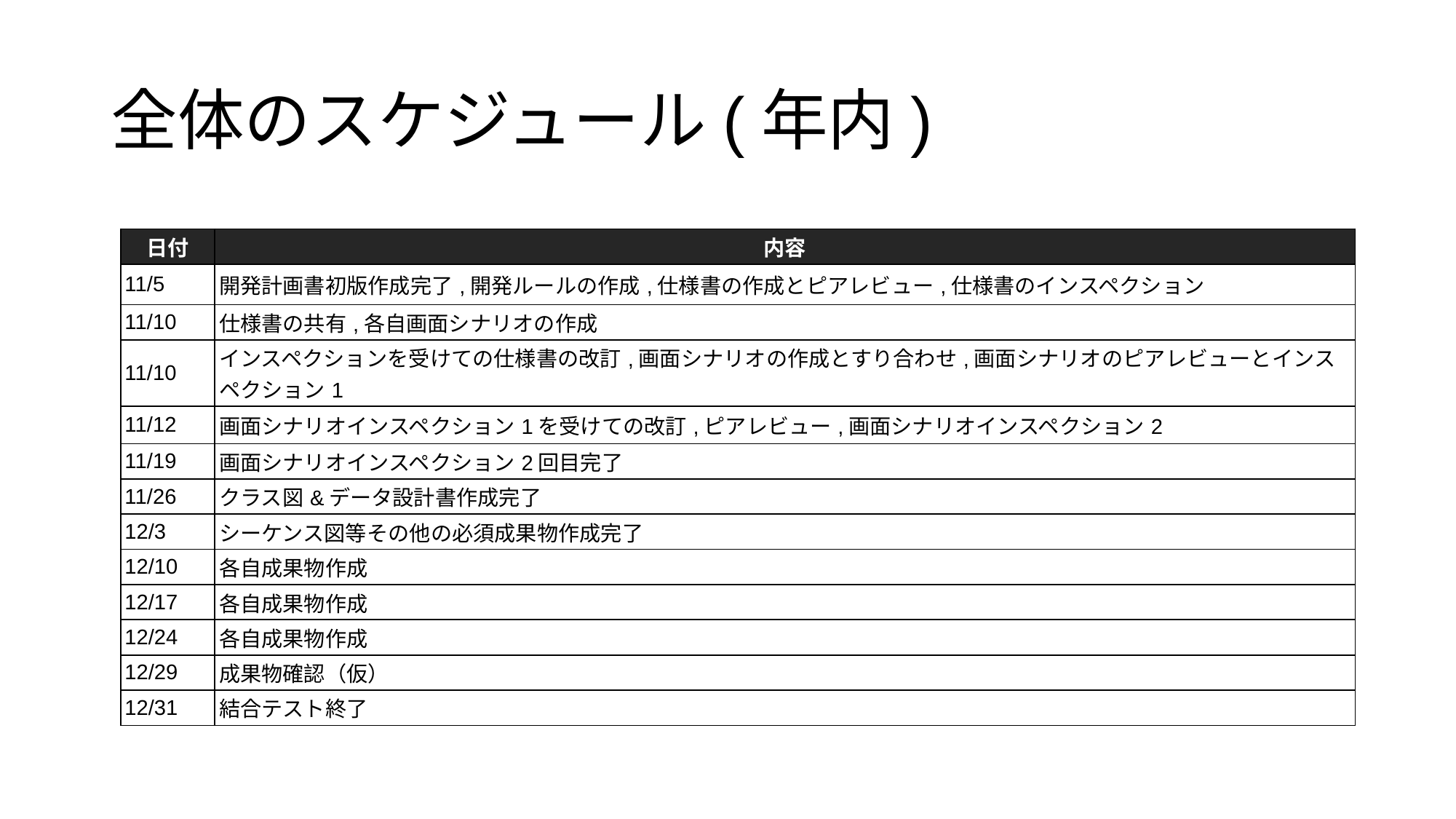

# 全体のスケジュール(年内)
| 日付 | 内容 |
| --- | --- |
| 11/5 | 開発計画書初版作成完了,開発ルールの作成,仕様書の作成とピアレビュー,仕様書のインスペクション |
| 11/10 | 仕様書の共有,各自画面シナリオの作成 |
| 11/10 | インスペクションを受けての仕様書の改訂,画面シナリオの作成とすり合わせ,画面シナリオのピアレビューとインスペクション1 |
| 11/12 | 画面シナリオインスペクション1を受けての改訂,ピアレビュー,画面シナリオインスペクション2 |
| 11/19 | 画面シナリオインスペクション2回目完了 |
| 11/26 | クラス図&データ設計書作成完了 |
| 12/3 | シーケンス図等その他の必須成果物作成完了 |
| 12/10 | 各自成果物作成 |
| 12/17 | 各自成果物作成 |
| 12/24 | 各自成果物作成 |
| 12/29 | 成果物確認（仮） |
| 12/31 | 結合テスト終了 |